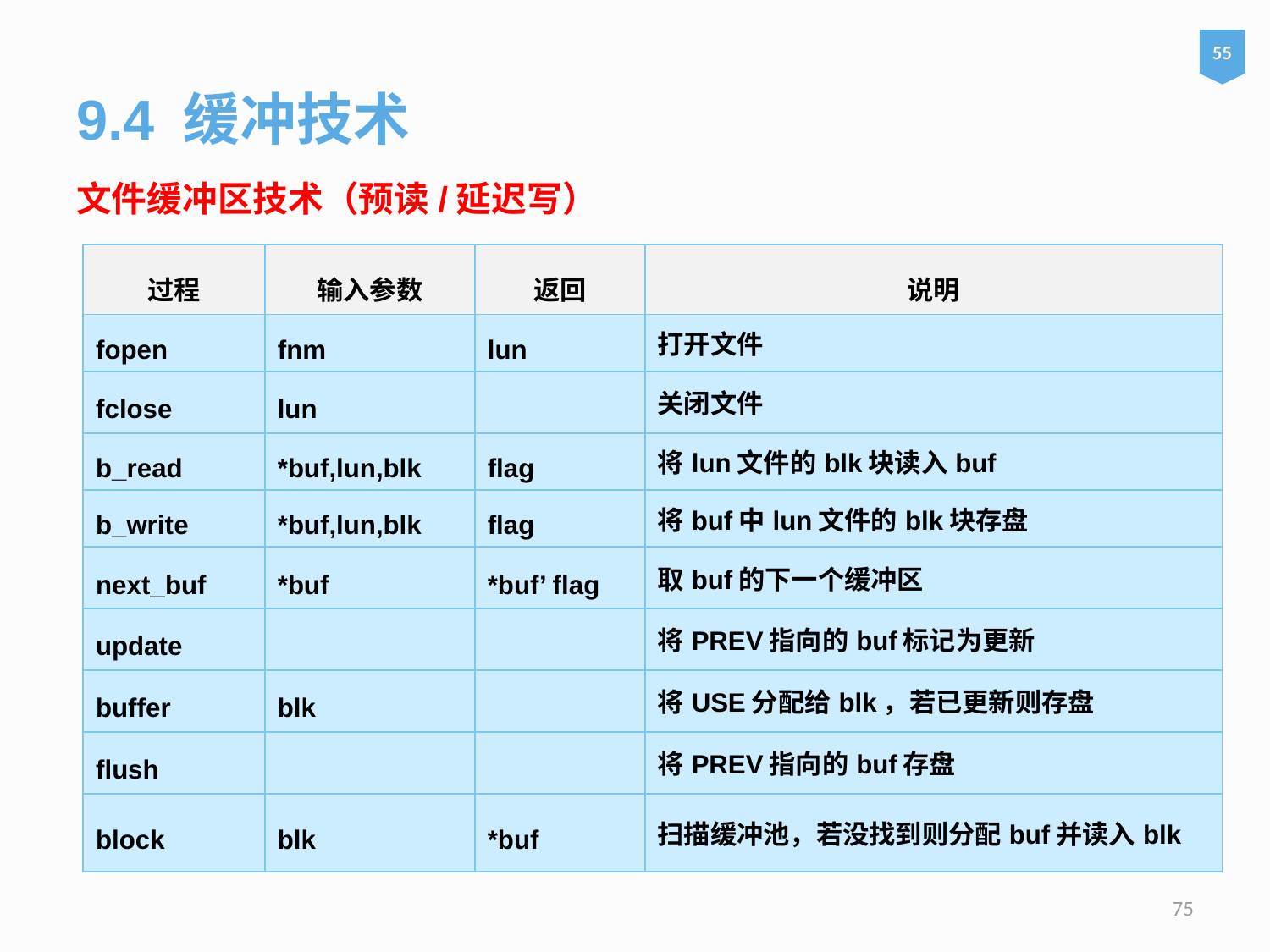

55
9.4 缓冲技术
文件缓冲区技术（预读/延迟写）
| 过程 | 输入参数 | 返回 | 说明 |
| --- | --- | --- | --- |
| fopen | fnm | lun | 打开文件 |
| fclose | lun |  | 关闭文件 |
| b\_read | \*buf,lun,blk | flag | 将lun文件的blk块读入buf |
| b\_write | \*buf,lun,blk | flag | 将buf中lun文件的blk块存盘 |
| next\_buf | \*buf | \*buf’ flag | 取buf的下一个缓冲区 |
| update |  |  | 将PREV指向的buf标记为更新 |
| buffer | blk |  | 将USE分配给blk，若已更新则存盘 |
| flush |  |  | 将PREV指向的buf存盘 |
| block | blk | \*buf | 扫描缓冲池，若没找到则分配buf并读入blk |
75